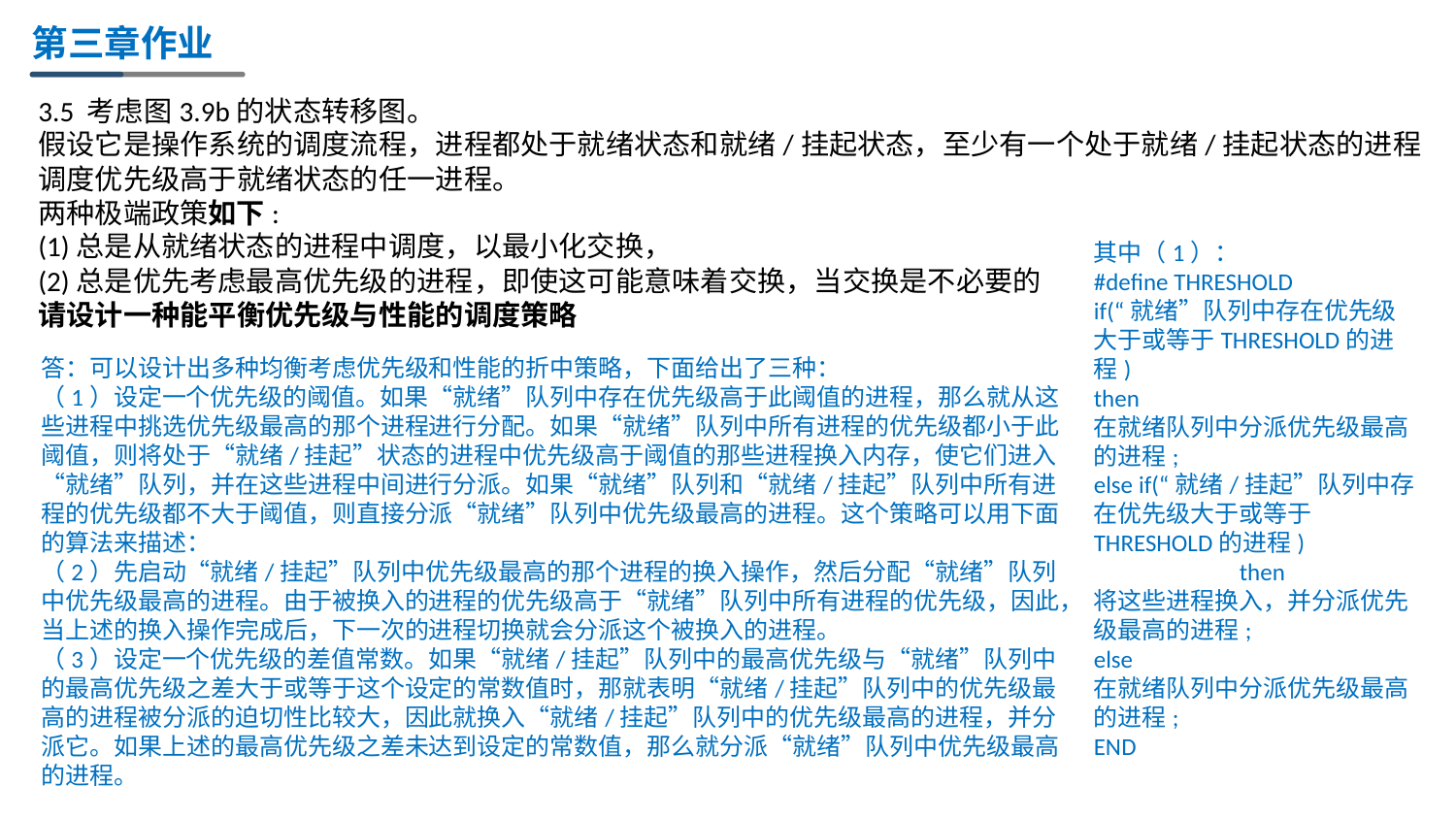

第三章作业

3.5 考虑图3.9b的状态转移图。
假设它是操作系统的调度流程，进程都处于就绪状态和就绪/挂起状态，至少有一个处于就绪/挂起状态的进程调度优先级高于就绪状态的任一进程。
两种极端政策如下:
(1)总是从就绪状态的进程中调度，以最小化交换，
(2)总是优先考虑最高优先级的进程，即使这可能意味着交换，当交换是不必要的
请设计一种能平衡优先级与性能的调度策略
其中（1）：
#define THRESHOLD
if(“就绪”队列中存在优先级大于或等于THRESHOLD的进程)
then
在就绪队列中分派优先级最高的进程;
else if(“就绪/挂起”队列中存在优先级大于或等于THRESHOLD的进程)
	then
将这些进程换入，并分派优先级最高的进程;
else
在就绪队列中分派优先级最高的进程;
END
答：可以设计出多种均衡考虑优先级和性能的折中策略，下面给出了三种：
（1）设定一个优先级的阈值。如果“就绪”队列中存在优先级高于此阈值的进程，那么就从这些进程中挑选优先级最高的那个进程进行分配。如果“就绪”队列中所有进程的优先级都小于此阈值，则将处于“就绪/挂起”状态的进程中优先级高于阈值的那些进程换入内存，使它们进入“就绪”队列，并在这些进程中间进行分派。如果“就绪”队列和“就绪/挂起”队列中所有进程的优先级都不大于阈值，则直接分派“就绪”队列中优先级最高的进程。这个策略可以用下面的算法来描述：
（2）先启动“就绪/挂起”队列中优先级最高的那个进程的换入操作，然后分配“就绪”队列中优先级最高的进程。由于被换入的进程的优先级高于“就绪”队列中所有进程的优先级，因此，当上述的换入操作完成后，下一次的进程切换就会分派这个被换入的进程。
（3）设定一个优先级的差值常数。如果“就绪/挂起”队列中的最高优先级与“就绪”队列中的最高优先级之差大于或等于这个设定的常数值时，那就表明“就绪/挂起”队列中的优先级最高的进程被分派的迫切性比较大，因此就换入“就绪/挂起”队列中的优先级最高的进程，并分派它。如果上述的最高优先级之差未达到设定的常数值，那么就分派“就绪”队列中优先级最高的进程。